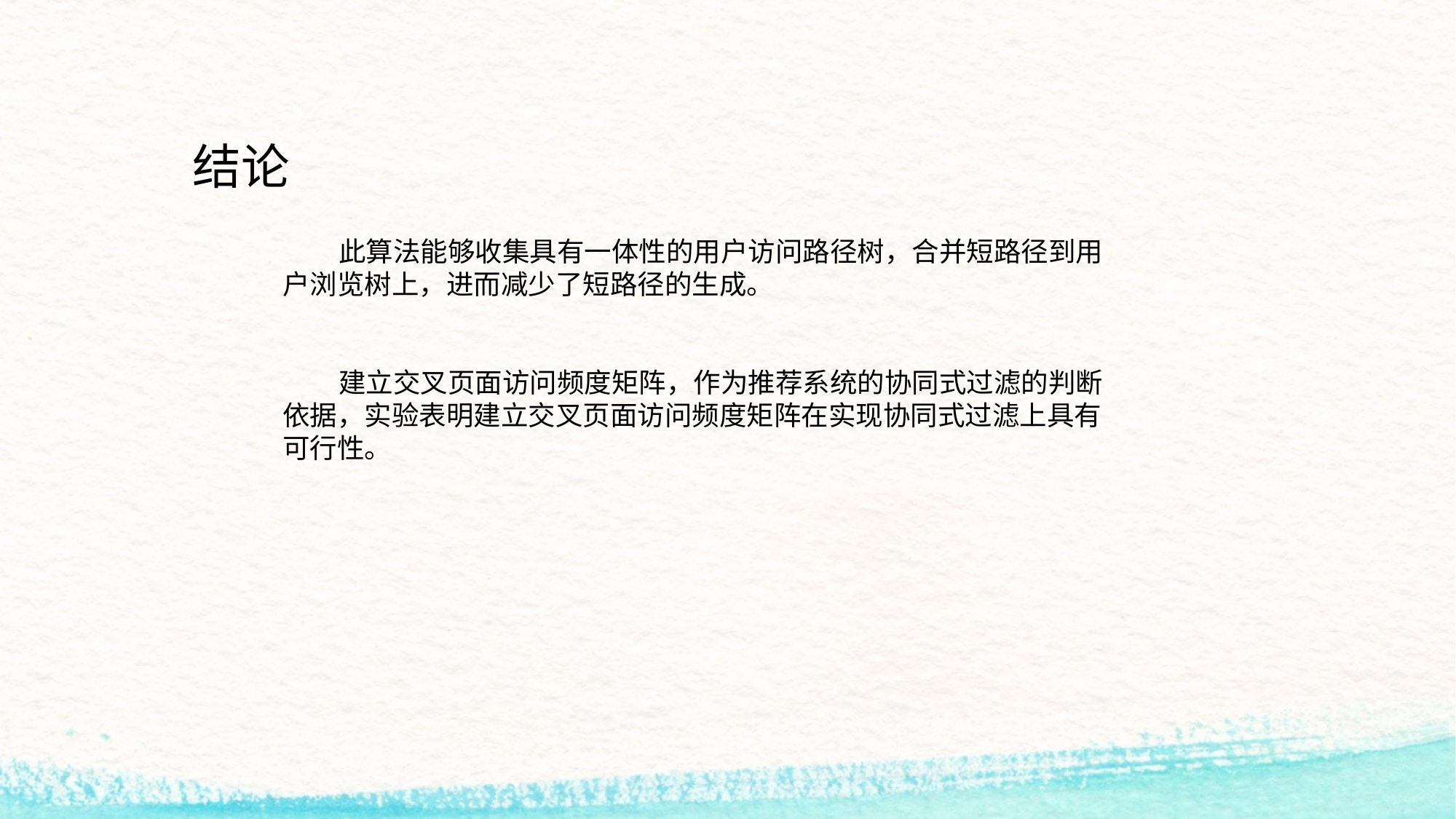

# 结论
        此算法能够收集具有一体性的用户访问路径树，合并短路径到用户浏览树上，进而减少了短路径的生成。

        建立交叉页面访问频度矩阵，作为推荐系统的协同式过滤的判断依据，实验表明建立交叉页面访问频度矩阵在实现协同式过滤上具有可行性。